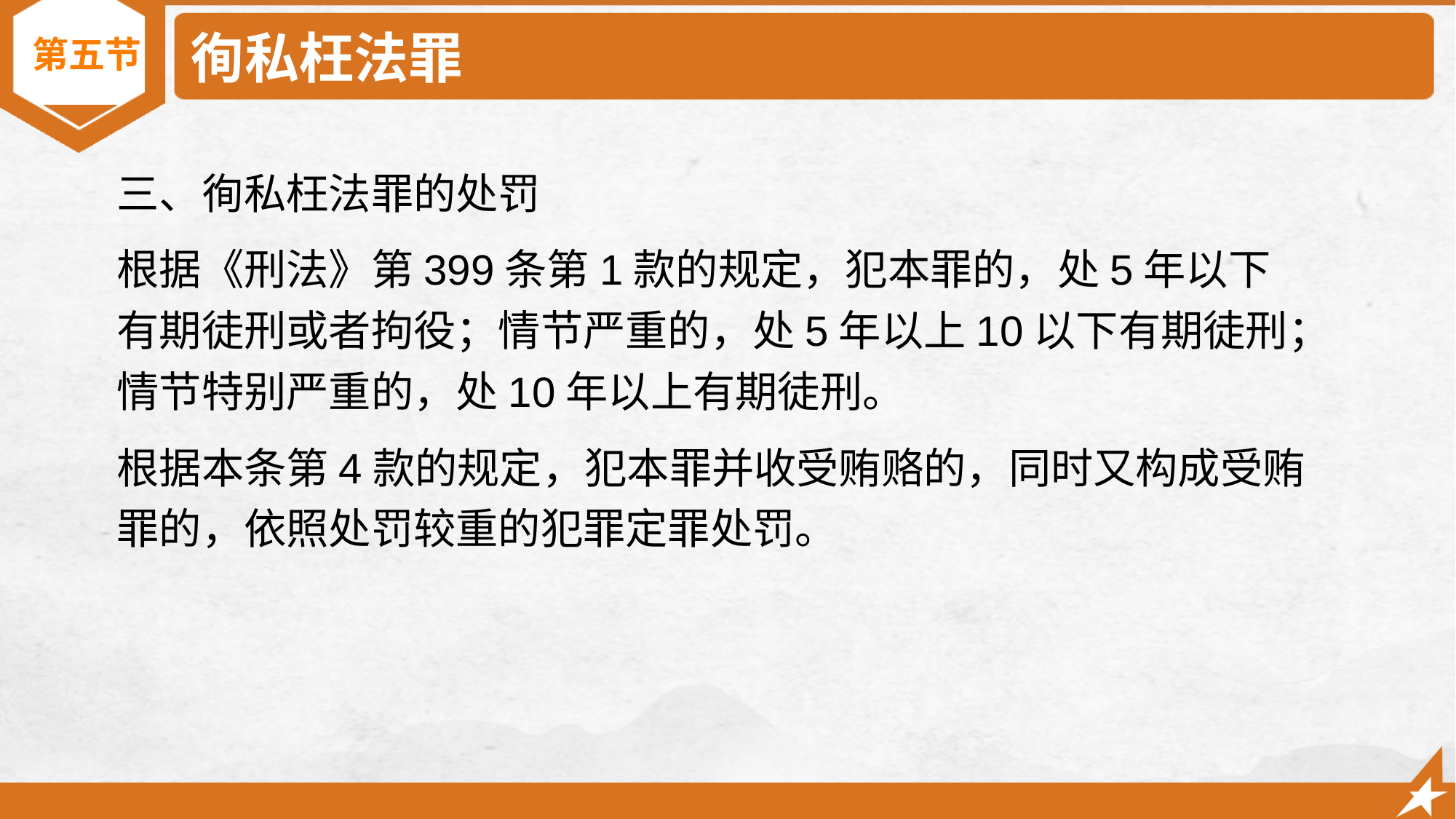

第五节
# 徇私枉法罪
三、徇私枉法罪的处罚
根据《刑法》第399条第1款的规定，犯本罪的，处5年以下有期徒刑或者拘役；情节严重的，处5年以上10以下有期徒刑；情节特别严重的，处10年以上有期徒刑。
根据本条第4款的规定，犯本罪并收受贿赂的，同时又构成受贿罪的，依照处罚较重的犯罪定罪处罚。